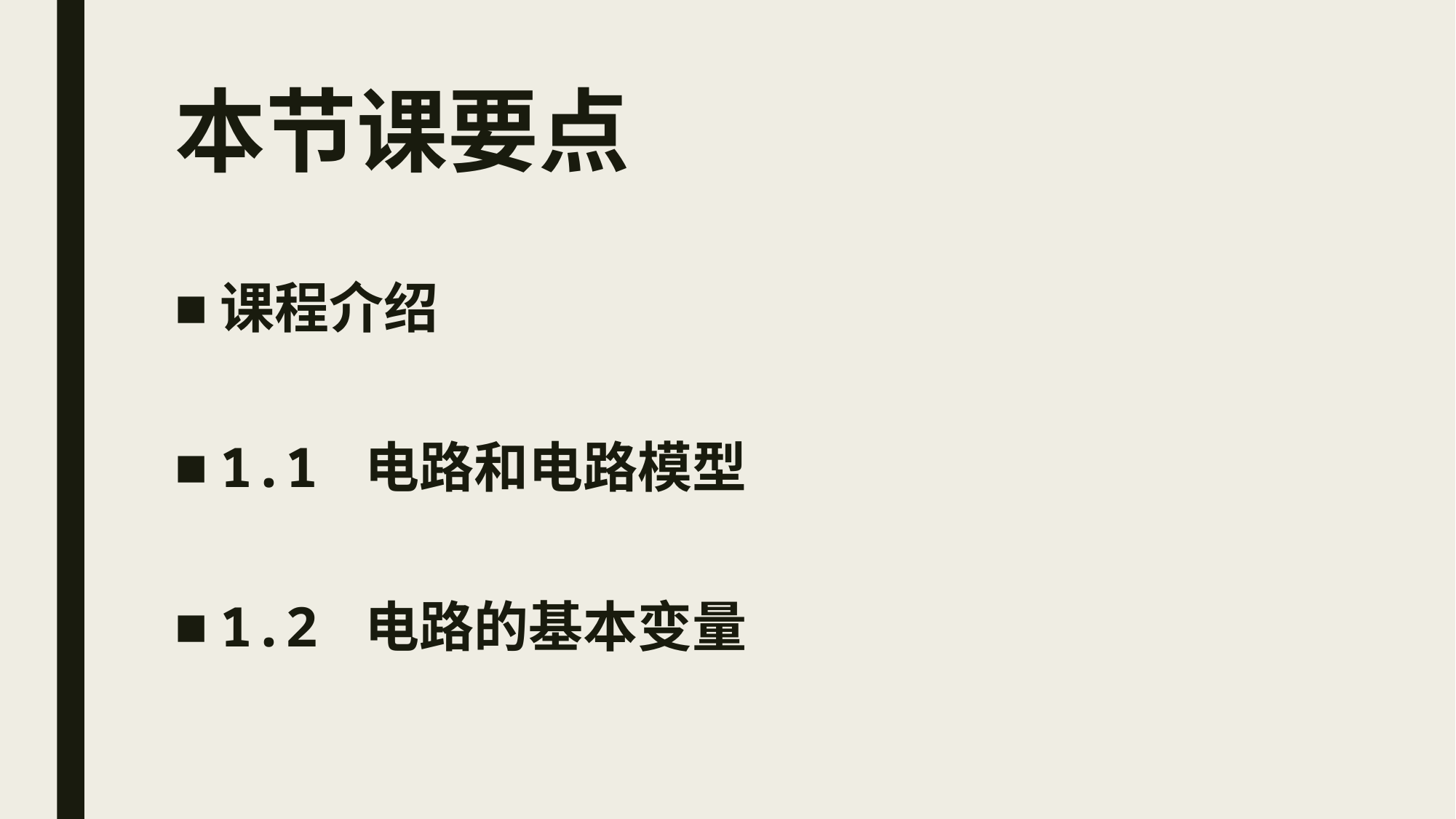

# 本节课要点
课程介绍

1.1 电路和电路模型

1.2 电路的基本变量